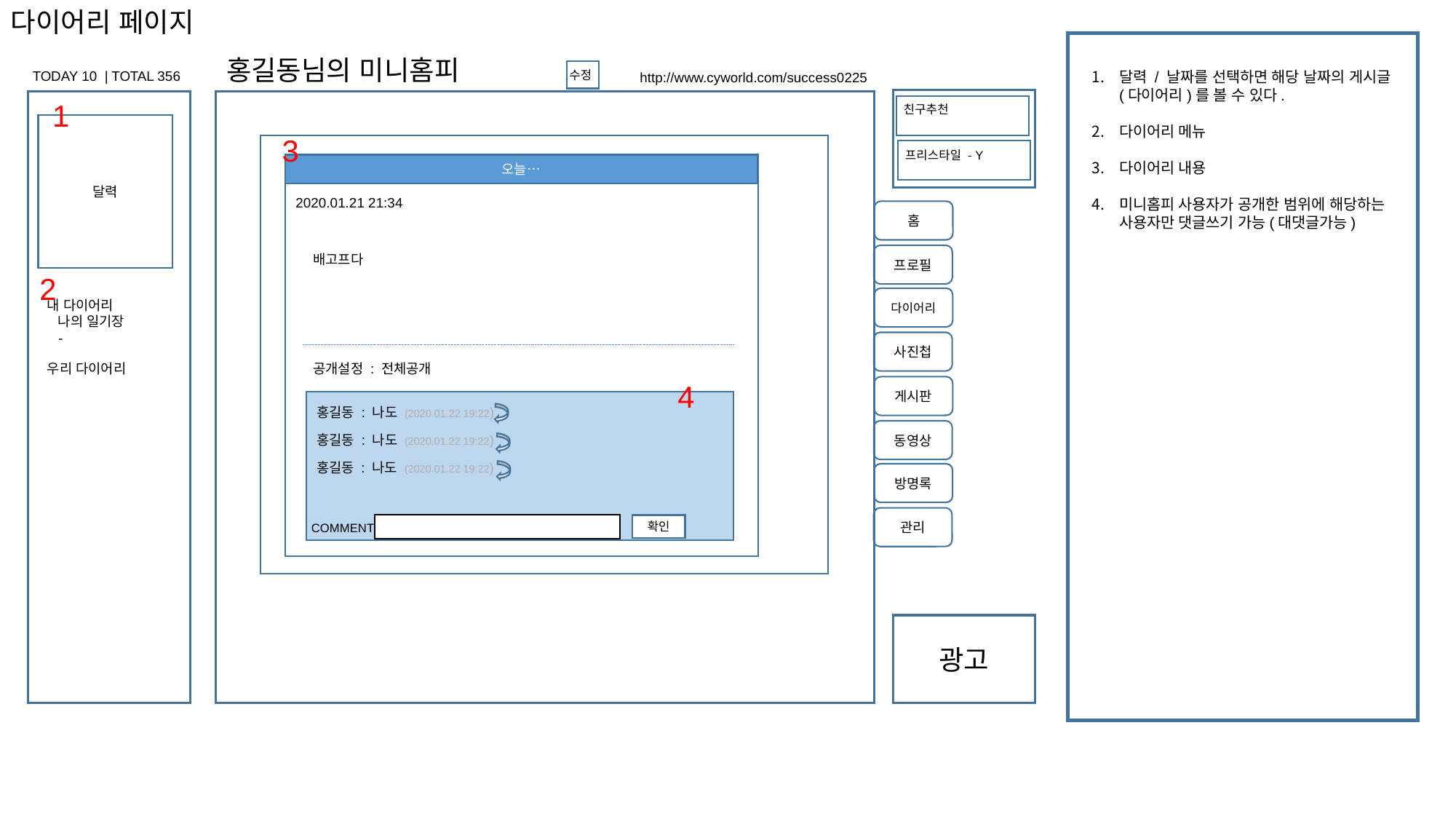

다이어리 페이지

홍길동님의 미니홈피

TODAY 10  | TOTAL 356
수정
달력 / 날짜를 선택하면 해당 날짜의 게시글(다이어리)를 볼 수 있다.

다이어리 메뉴

다이어리 내용

미니홈피 사용자가 공개한 범위에 해당하는 사용자만 댓글쓰기 가능(대댓글가능)

http://www.cyworld.com/success0225

1

친구추천
달력
3

프리스타일 - Y

오늘…
2020.01.21 21:34
홈
배고프다
프로필
2
다이어리
내 다이어리
  나의 일기장
   -
사진첩
공개설정 : 전체공개
우리 다이어리
4
게시판

홍길동 : 나도 (2020.01.22 19:22)

동영상
홍길동 : 나도 (2020.01.22 19:22)

홍길동 : 나도 (2020.01.22 19:22)

방명록
관리
COMMENT

확인
광고